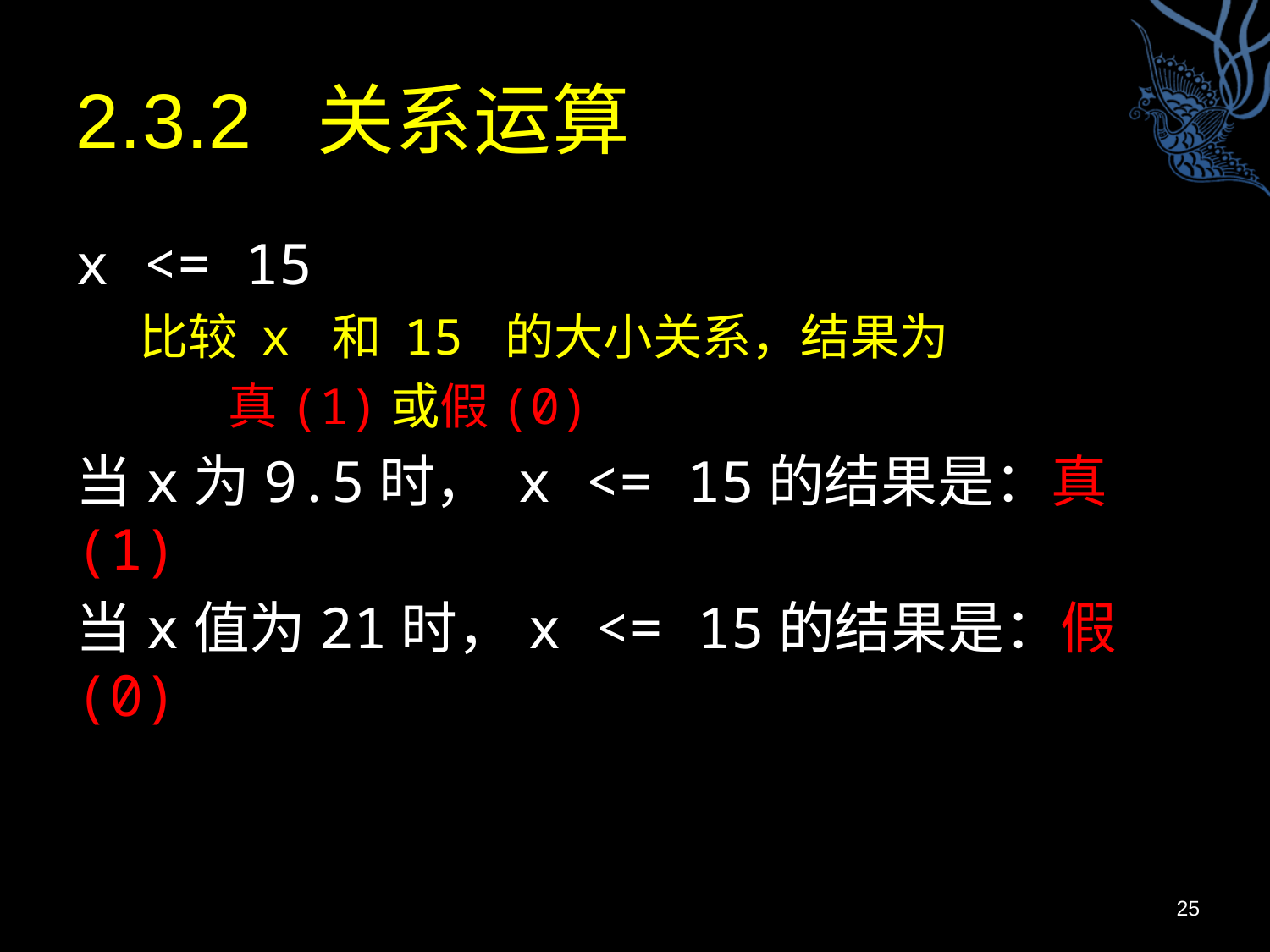

# 2.3.2  关系运算
x <= 15
比较 x 和 15 的大小关系，结果为
       真(1)或假(0)
当x为9.5时， x <= 15的结果是：真(1)
当x值为21时，x <= 15的结果是：假(0)
25